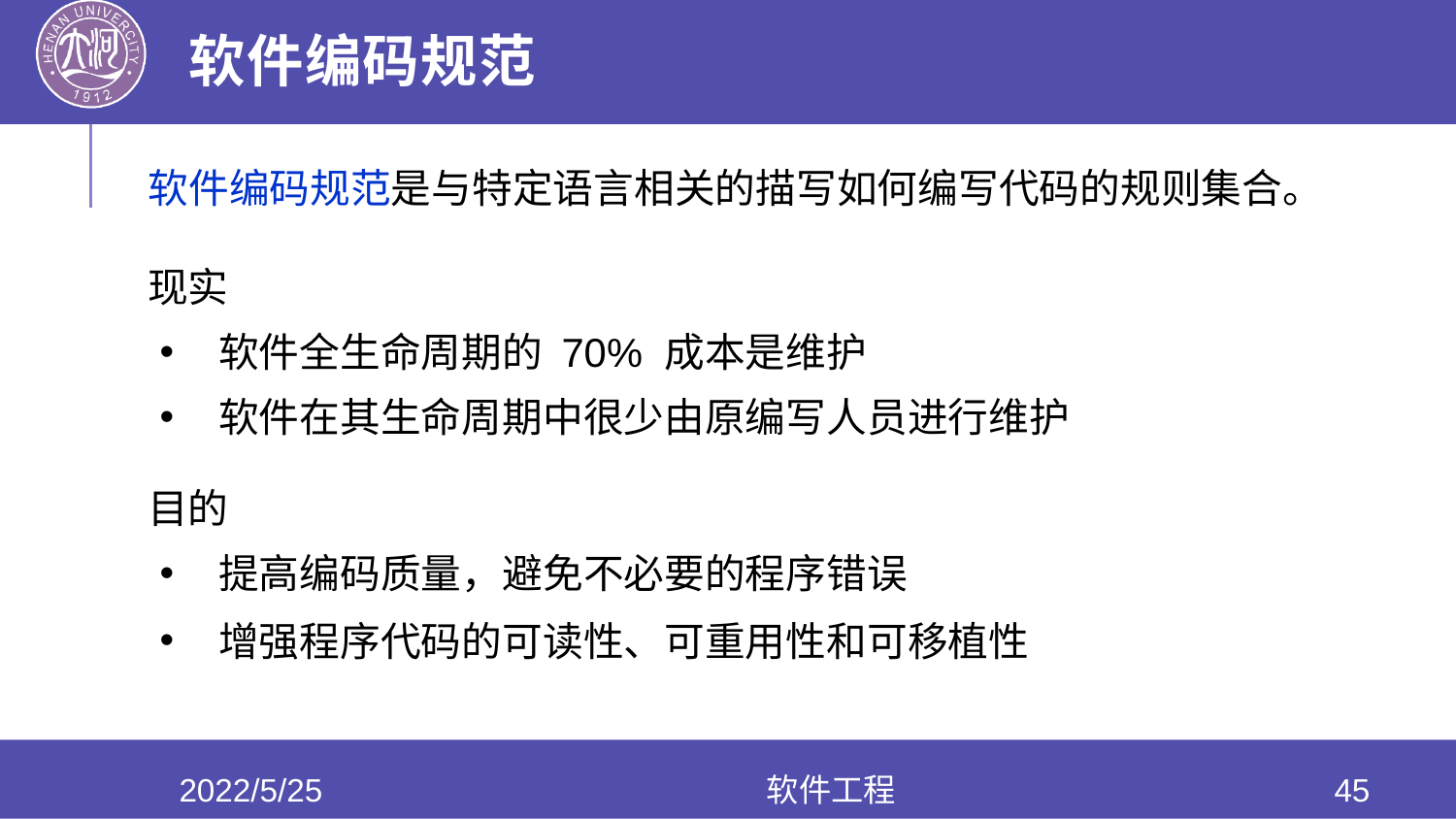

# 软件编码规范
软件编码规范是与特定语言相关的描写如何编写代码的规则集合。

现实
软件全生命周期的 70% 成本是维护
软件在其生命周期中很少由原编写人员进行维护
目的
提高编码质量，避免不必要的程序错误
增强程序代码的可读性、可重用性和可移植性
2022/5/25
软件工程
45